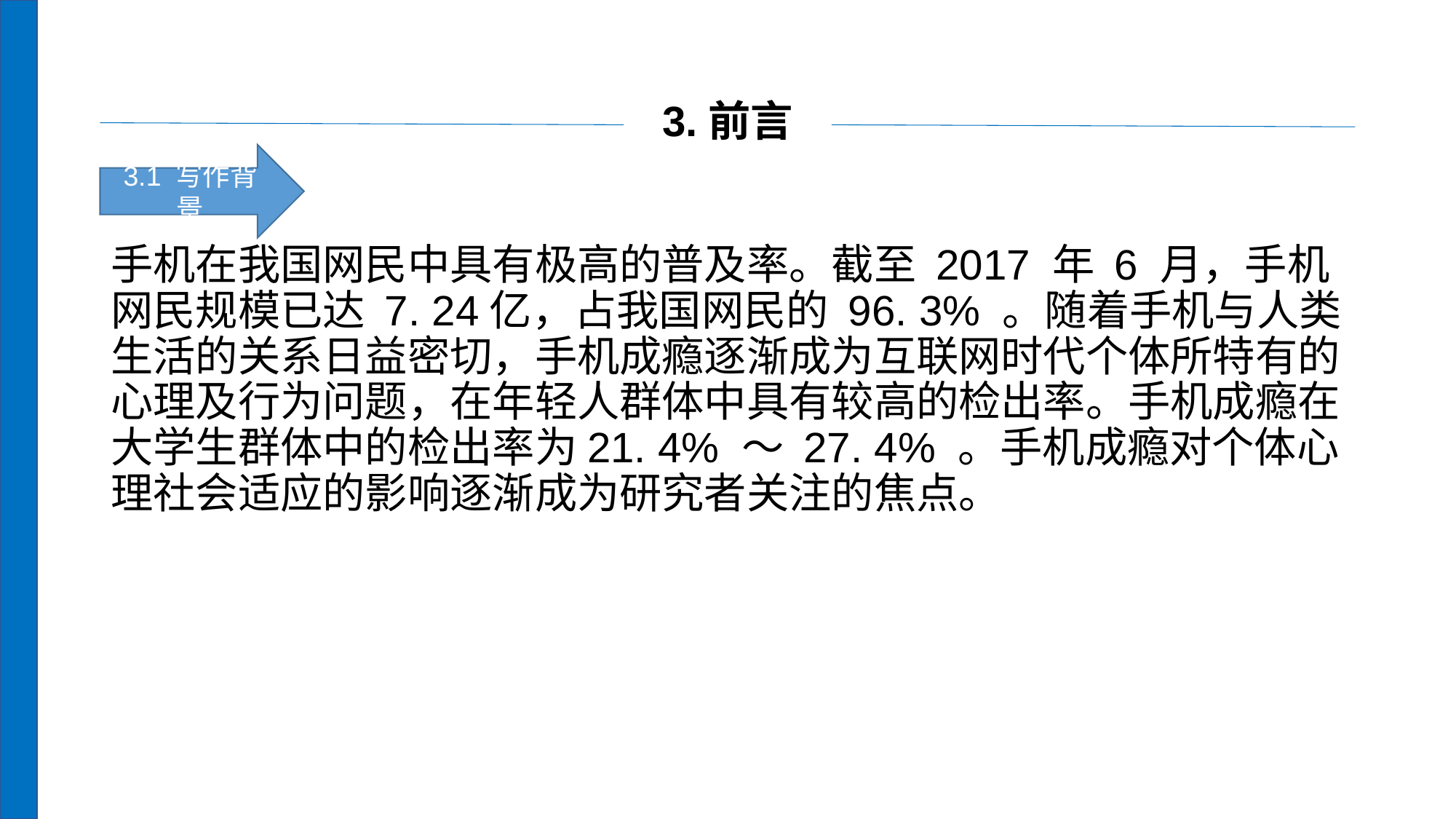

# 3.前言
3.1 写作背景
手机在我国网民中具有极高的普及率。截至 2017 年 6 月，手机网民规模已达 7. 24亿，占我国网民的 96. 3% 。随着手机与人类生活的关系日益密切，手机成瘾逐渐成为互联网时代个体所特有的心理及行为问题，在年轻人群体中具有较高的检出率。手机成瘾在大学生群体中的检出率为21. 4% ～ 27. 4% 。手机成瘾对个体心理社会适应的影响逐渐成为研究者关注的焦点。